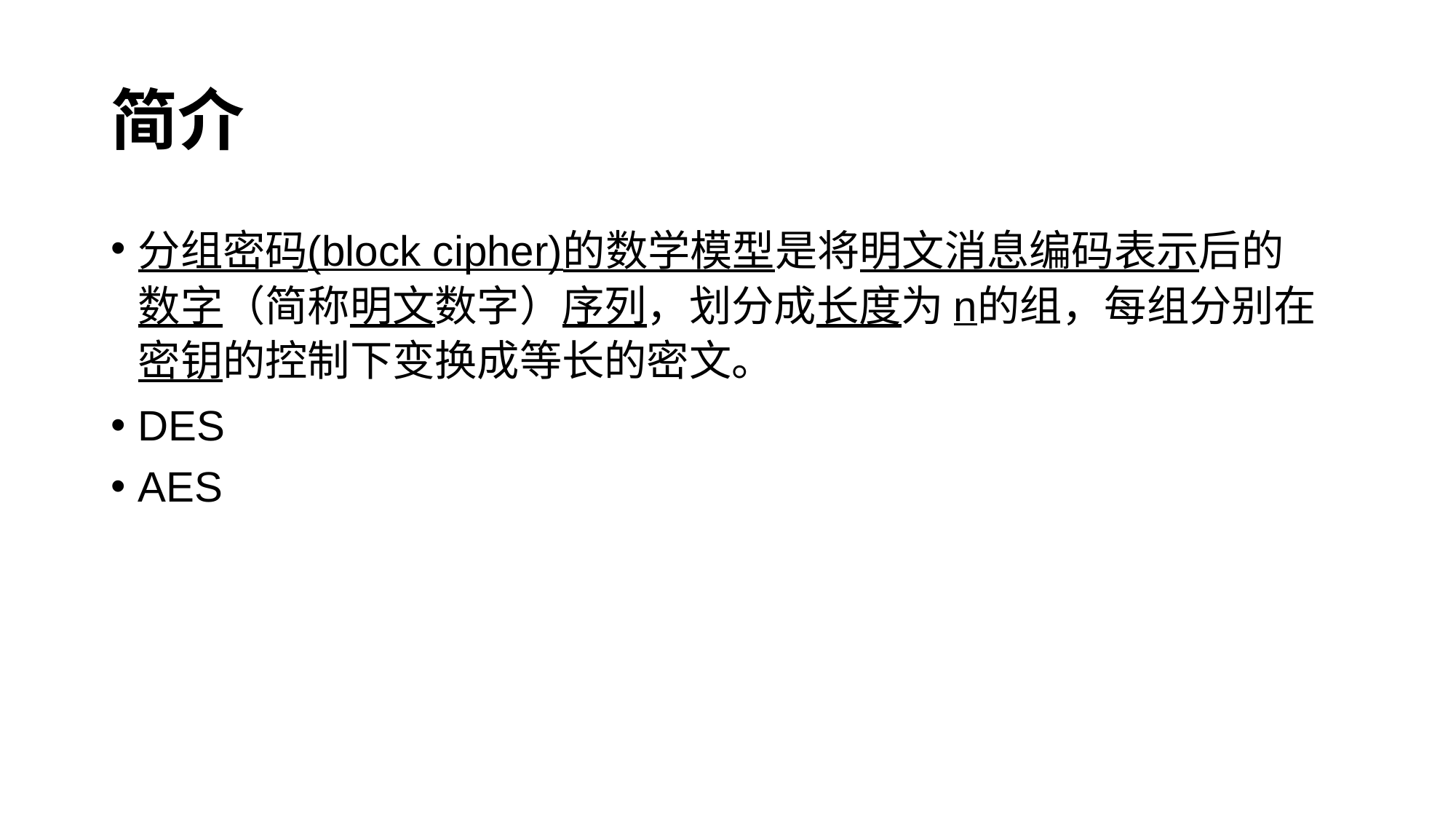

# 简介
分组密码(block cipher)的数学模型是将明文消息编码表示后的数字（简称明文数字）序列，划分成长度为n的组，每组分别在密钥的控制下变换成等长的密文。
DES
AES